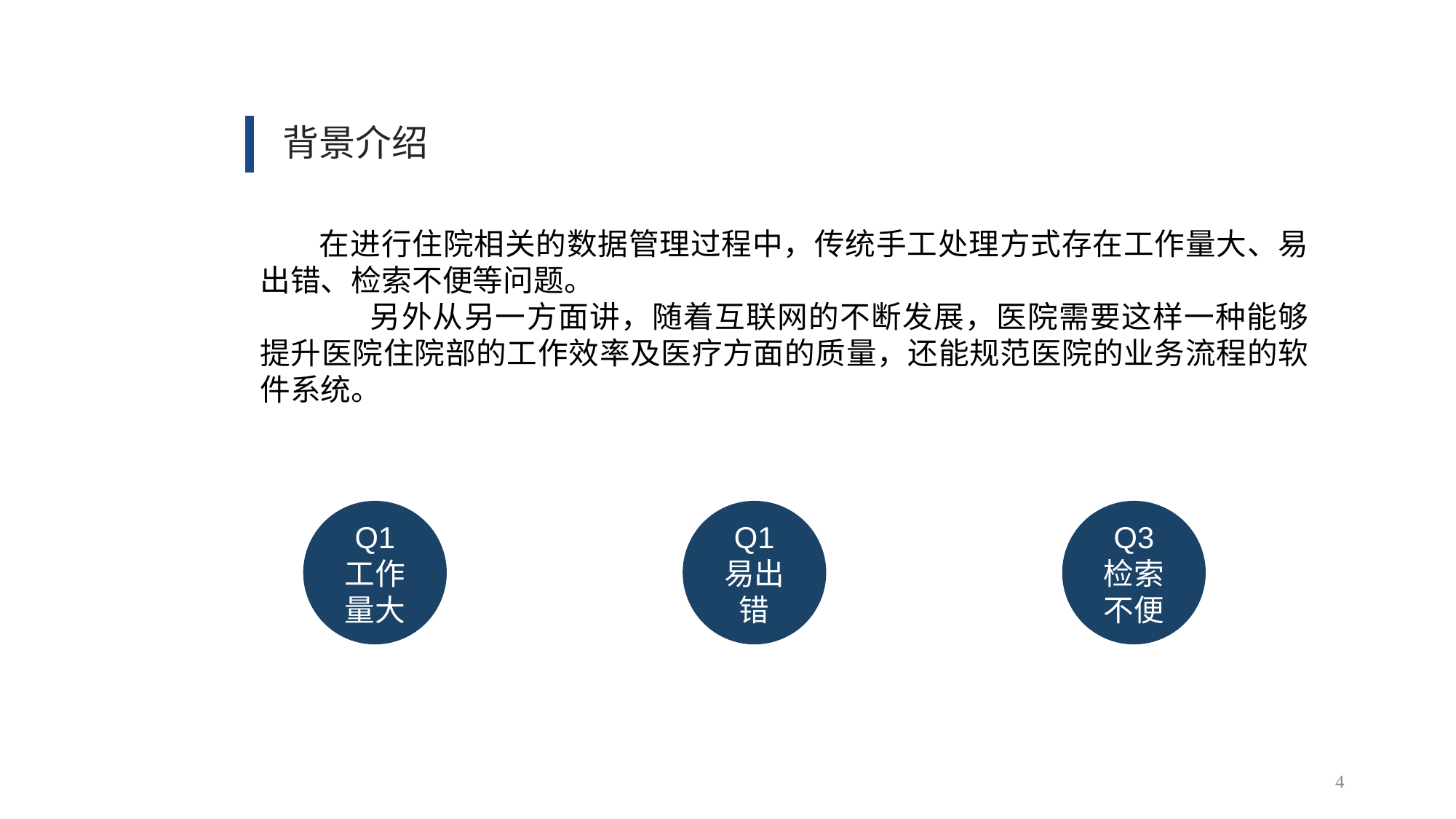

背景介绍
       在进行住院相关的数据管理过程中，传统手工处理方式存在工作量大、易出错、检索不便等问题。
	另外从另一方面讲，随着互联网的不断发展，医院需要这样一种能够提升医院住院部的工作效率及医疗方面的质量，还能规范医院的业务流程的软件系统。

Q1
易出错
Q3
检索不便
Q1
工作量大
4